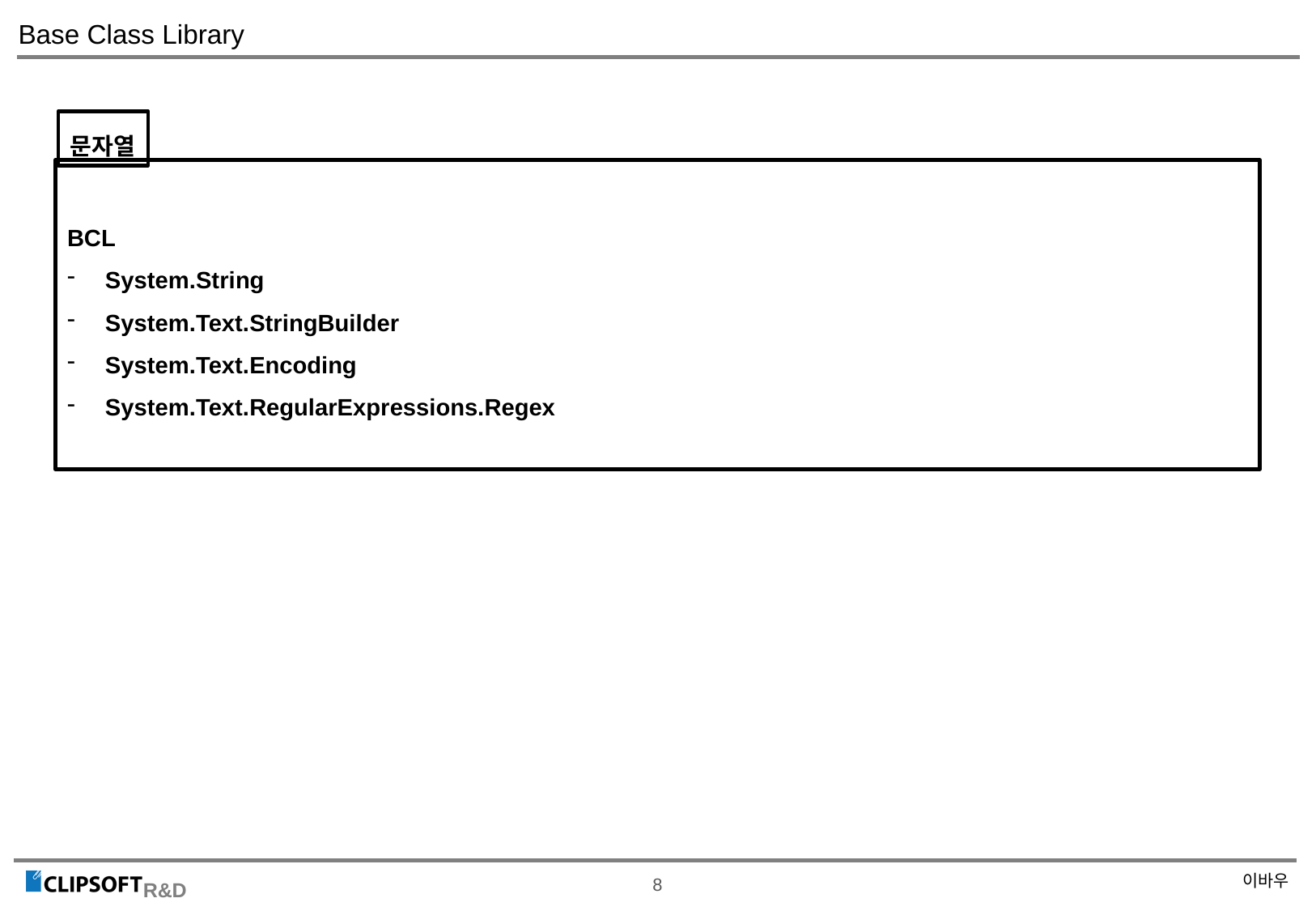

# Base Class Library
문자열

BCL
System.String
System.Text.StringBuilder
System.Text.Encoding
System.Text.RegularExpressions.Regex

이바우